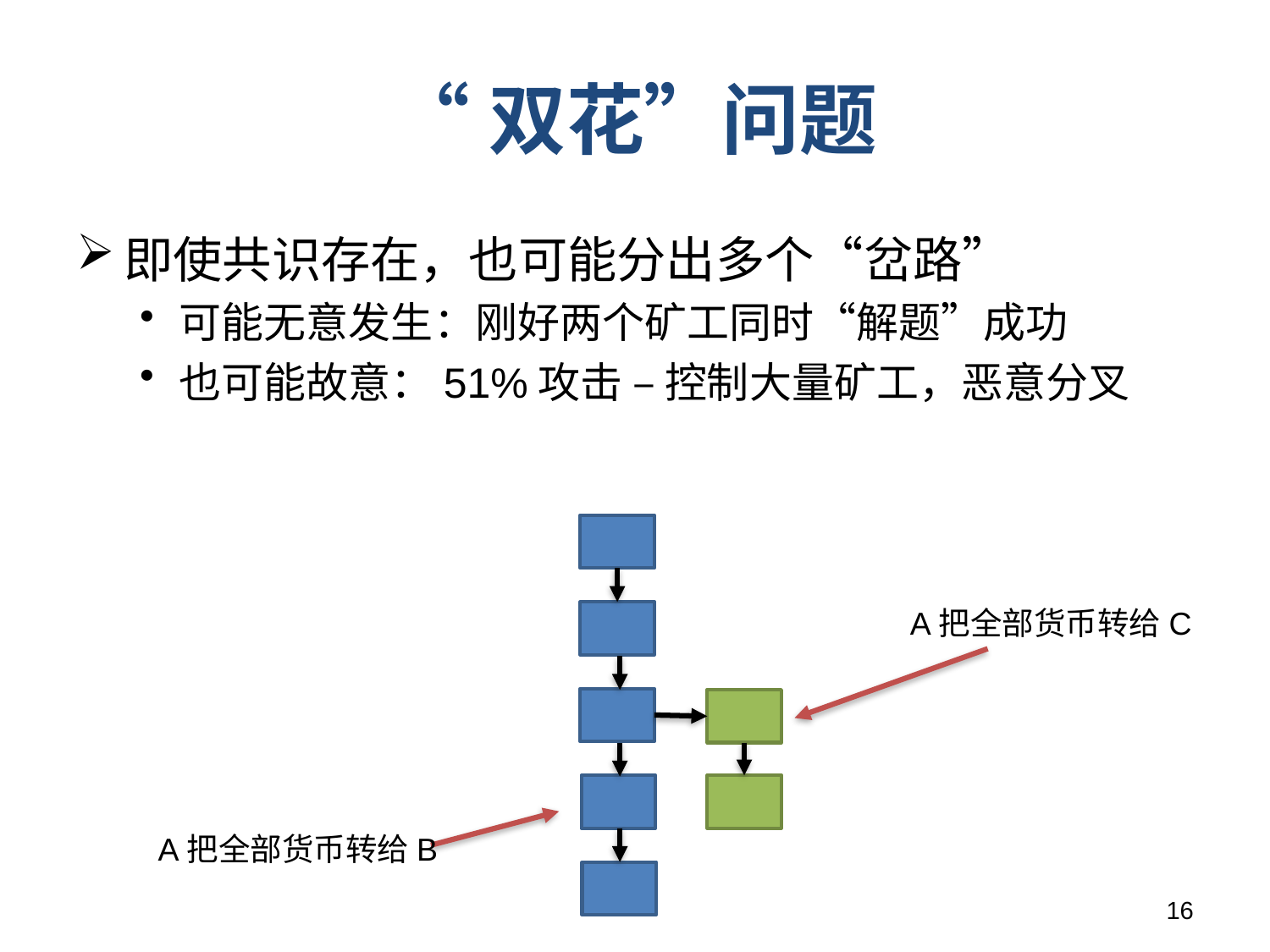

# “双花”问题
即使共识存在，也可能分出多个“岔路”
可能无意发生：刚好两个矿工同时“解题”成功
也可能故意：51%攻击 – 控制大量矿工，恶意分叉

A把全部货币转给C

A把全部货币转给B

16